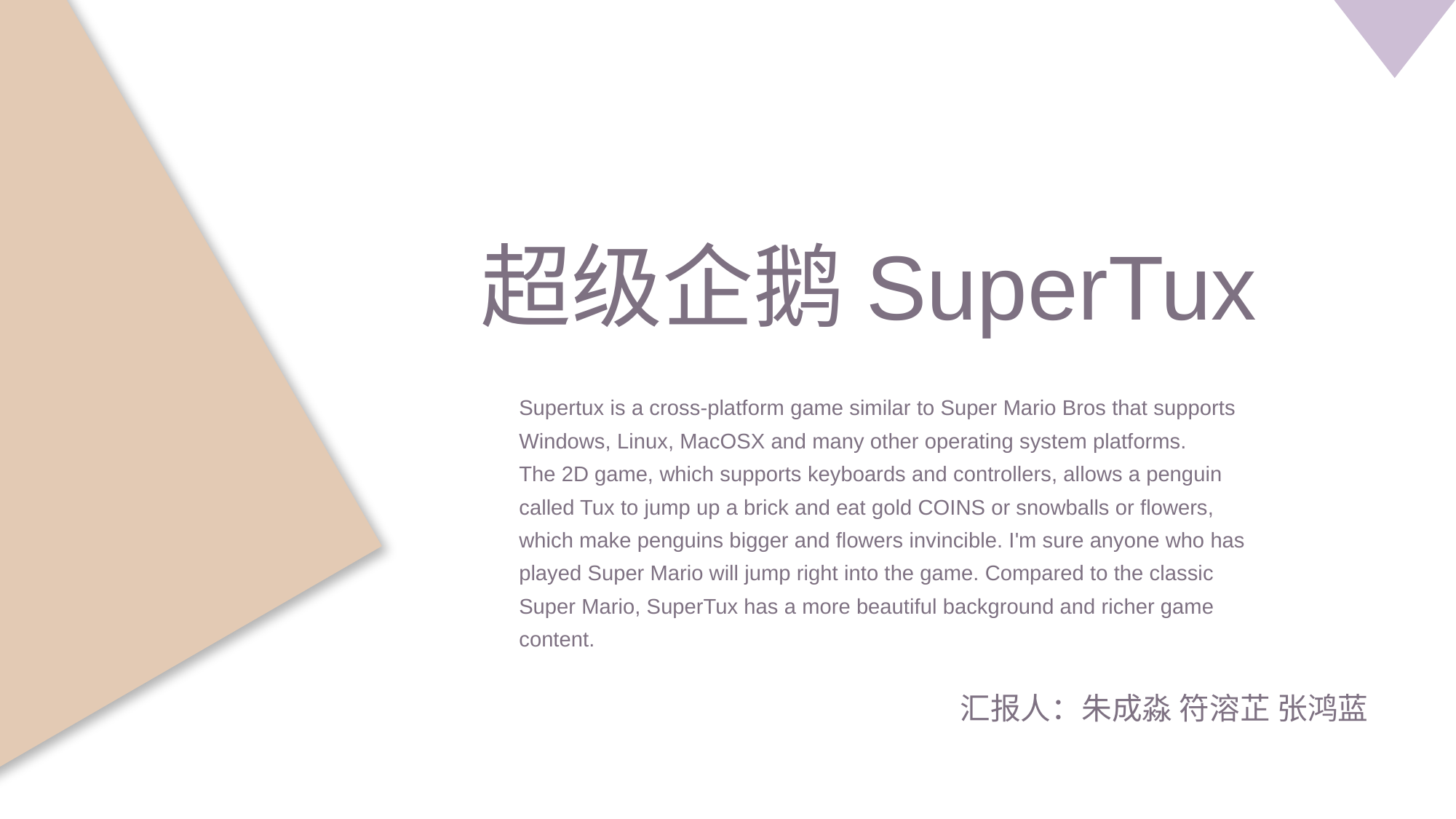

超级企鹅SuperTux
Supertux is a cross-platform game similar to Super Mario Bros that supports Windows, Linux, MacOSX and many other operating system platforms.
The 2D game, which supports keyboards and controllers, allows a penguin called Tux to jump up a brick and eat gold COINS or snowballs or flowers, which make penguins bigger and flowers invincible. I'm sure anyone who has played Super Mario will jump right into the game. Compared to the classic Super Mario, SuperTux has a more beautiful background and richer game content.

汇报人：朱成淼 符溶芷 张鸿蓝